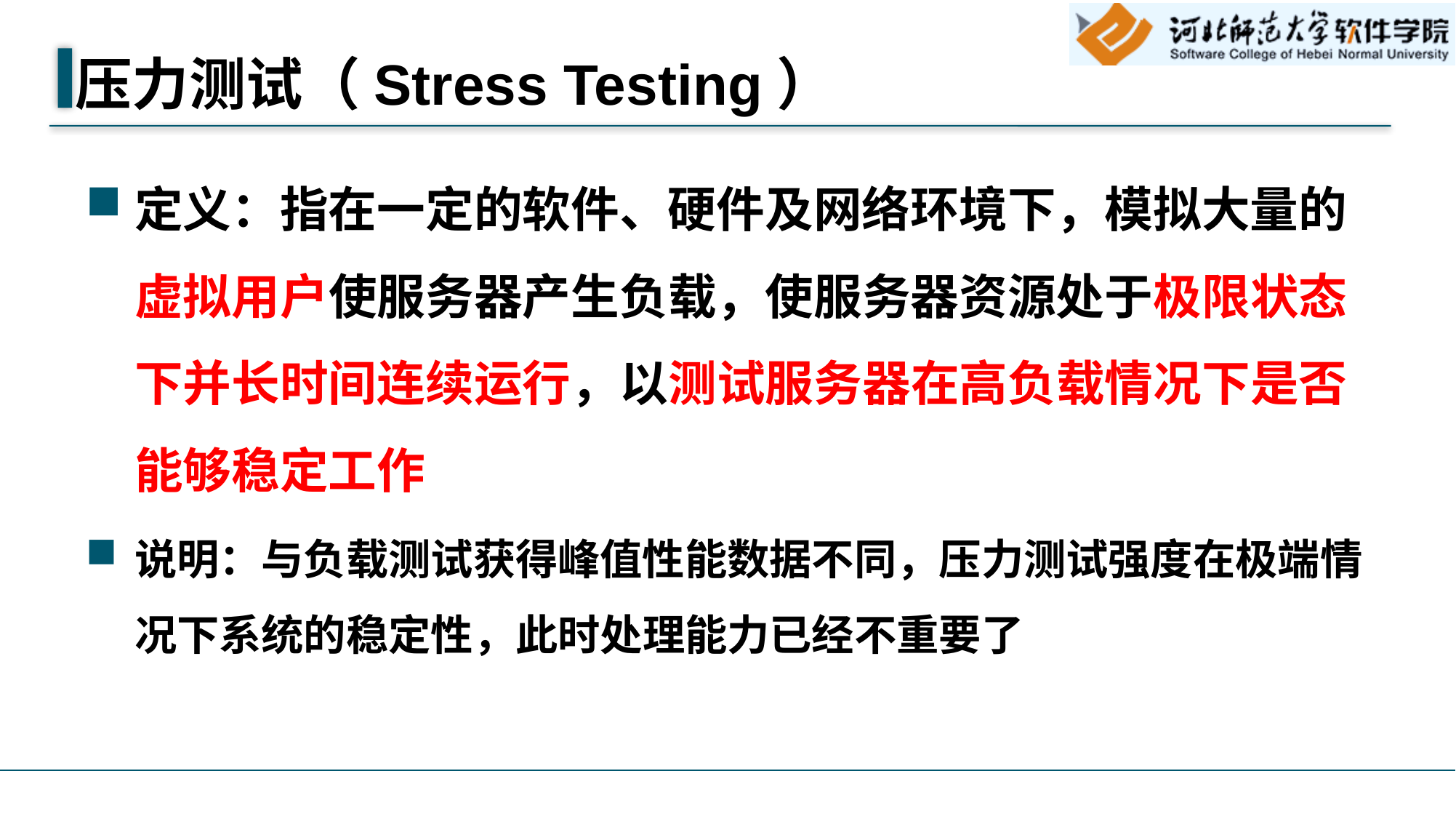

# 压力测试（Stress Testing）
定义：指在一定的软件、硬件及网络环境下，模拟大量的虚拟用户使服务器产生负载，使服务器资源处于极限状态下并长时间连续运行，以测试服务器在高负载情况下是否能够稳定工作
说明：与负载测试获得峰值性能数据不同，压力测试强度在极端情况下系统的稳定性，此时处理能力已经不重要了